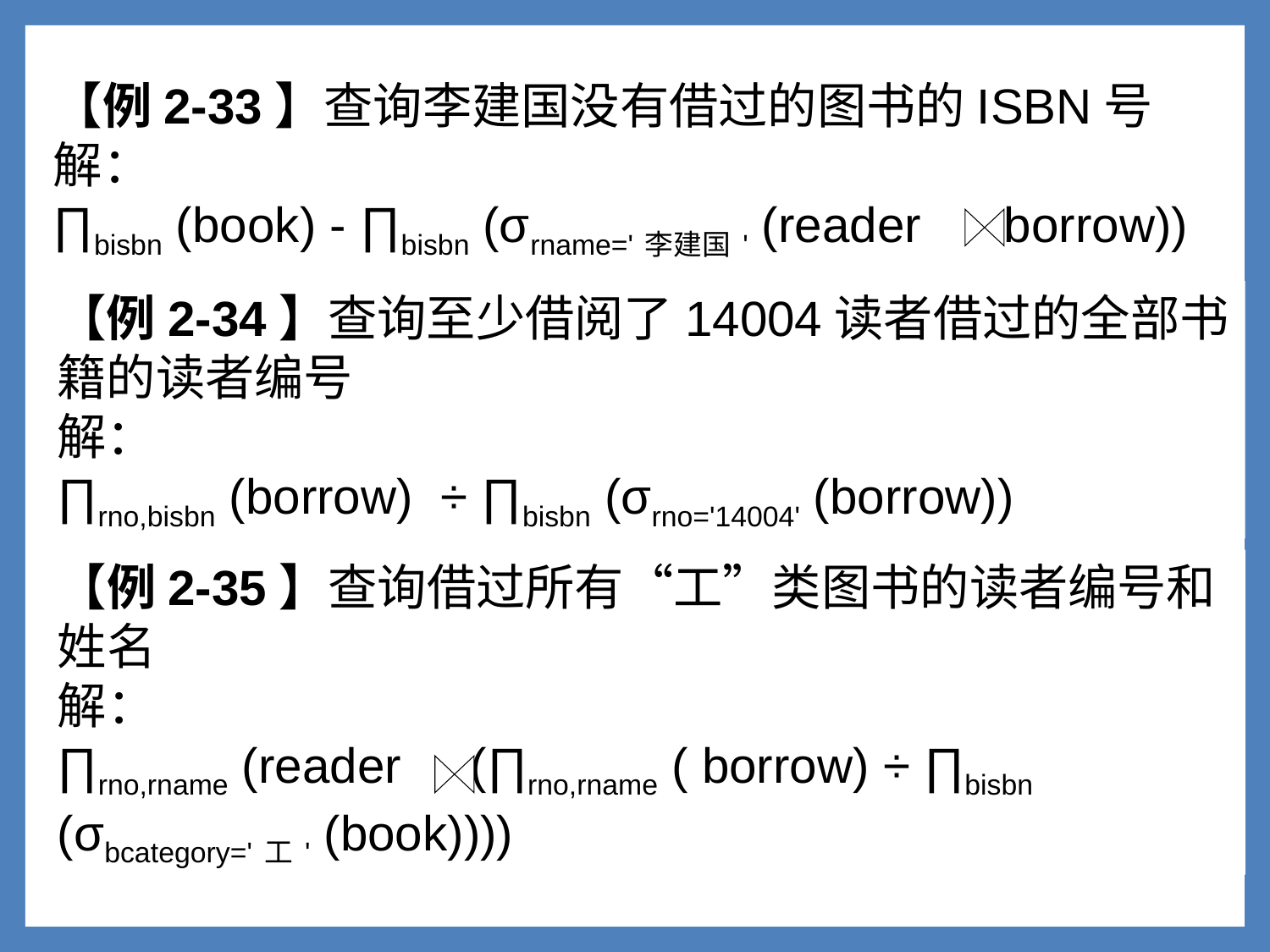

【例2-33】查询李建国没有借过的图书的ISBN号
解：
∏bisbn (book) - ∏bisbn (σrname='李建国' (reader      borrow))
1

【例2-34】查询至少借阅了14004读者借过的全部书籍的读者编号
解：
∏rno,bisbn (borrow)  ÷ ∏bisbn (σrno='14004' (borrow))
【例2-35】查询借过所有“工”类图书的读者编号和姓名
解：
∏rno,rname (reader     (∏rno,rname ( borrow) ÷ ∏bisbn (σbcategory='工' (book))))